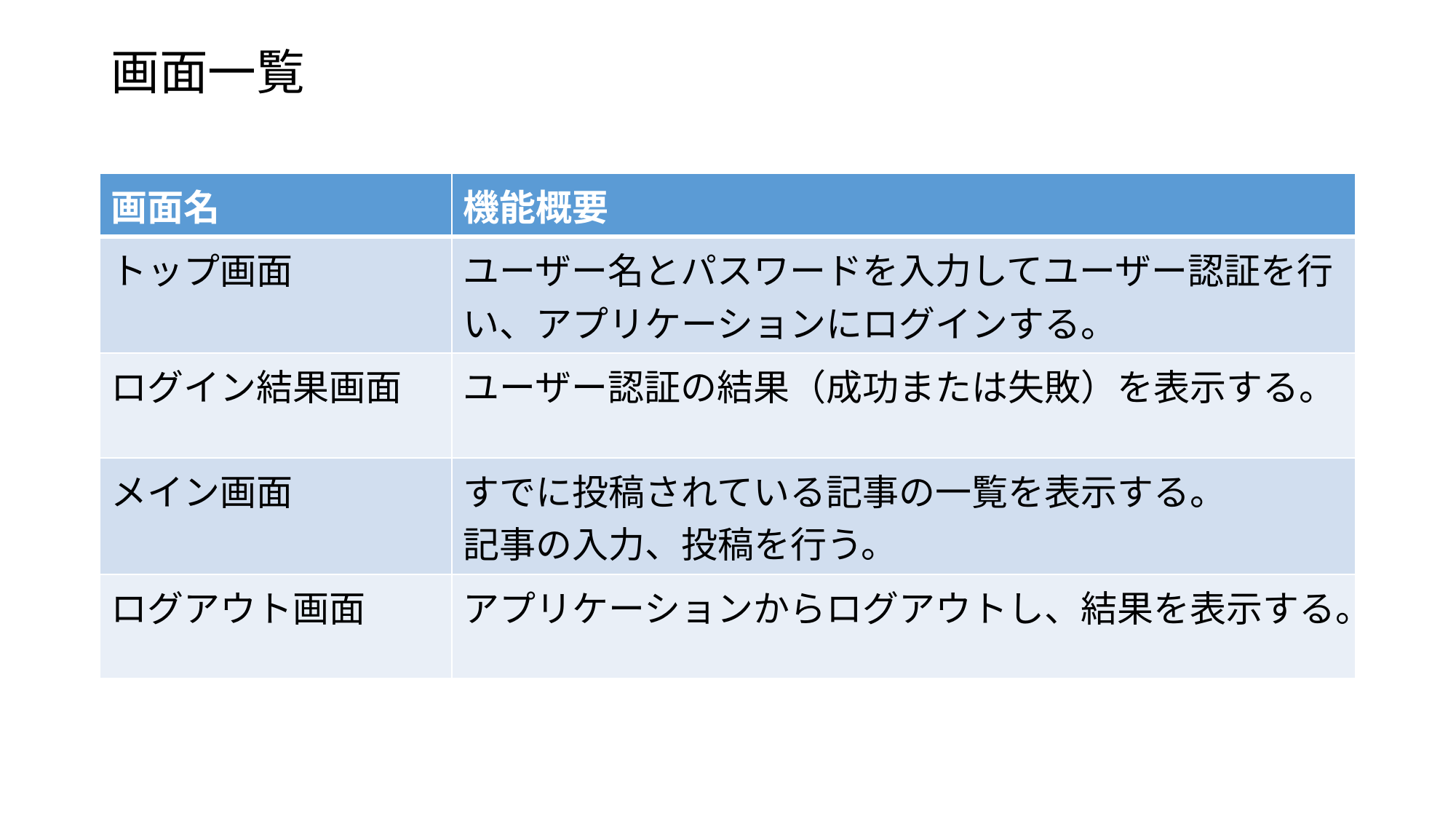

# 画面一覧
| 画面名 | 機能概要 |
| --- | --- |
| トップ画面 | ユーザー名とパスワードを入力してユーザー認証を行い、アプリケーションにログインする。 |
| ログイン結果画面 | ユーザー認証の結果（成功または失敗）を表示する。 |
| メイン画面 | すでに投稿されている記事の一覧を表示する。 記事の入力、投稿を行う。 |
| ログアウト画面 | アプリケーションからログアウトし、結果を表示する。 |